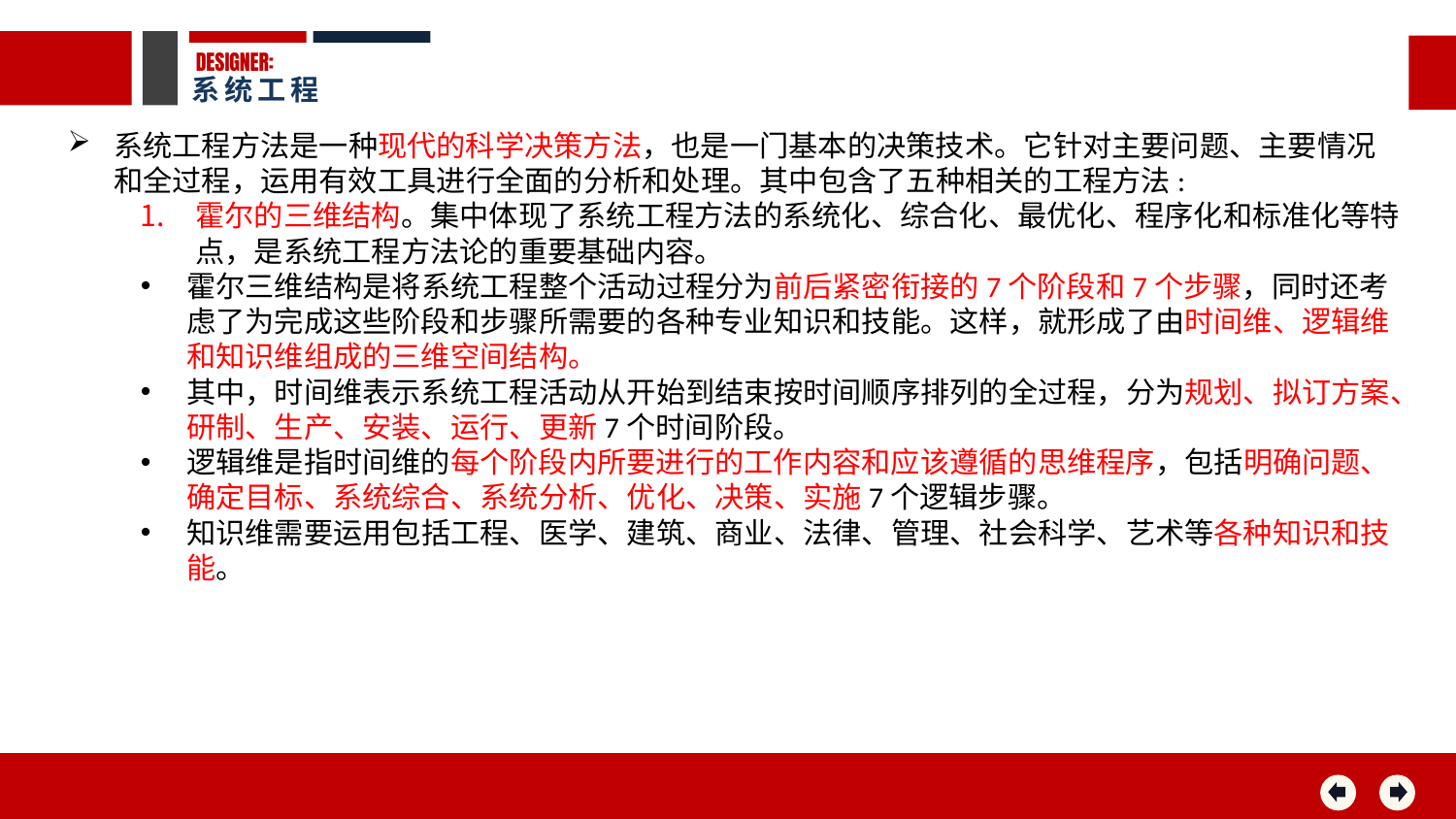

DESIGNER:
系统工程
系统工程方法是一种现代的科学决策方法，也是一门基本的决策技术。它针对主要问题、主要情况和全过程，运用有效工具进行全面的分析和处理。其中包含了五种相关的工程方法:
霍尔的三维结构。集中体现了系统工程方法的系统化、综合化、最优化、程序化和标准化等特点，是系统工程方法论的重要基础内容。
霍尔三维结构是将系统工程整个活动过程分为前后紧密衔接的7个阶段和7个步骤，同时还考虑了为完成这些阶段和步骤所需要的各种专业知识和技能。这样，就形成了由时间维、逻辑维和知识维组成的三维空间结构。
其中，时间维表示系统工程活动从开始到结束按时间顺序排列的全过程，分为规划、拟订方案、研制、生产、安装、运行、更新7个时间阶段。
逻辑维是指时间维的每个阶段内所要进行的工作内容和应该遵循的思维程序，包括明确问题、确定目标、系统综合、系统分析、优化、决策、实施7个逻辑步骤。
知识维需要运用包括工程、医学、建筑、商业、法律、管理、社会科学、艺术等各种知识和技能。